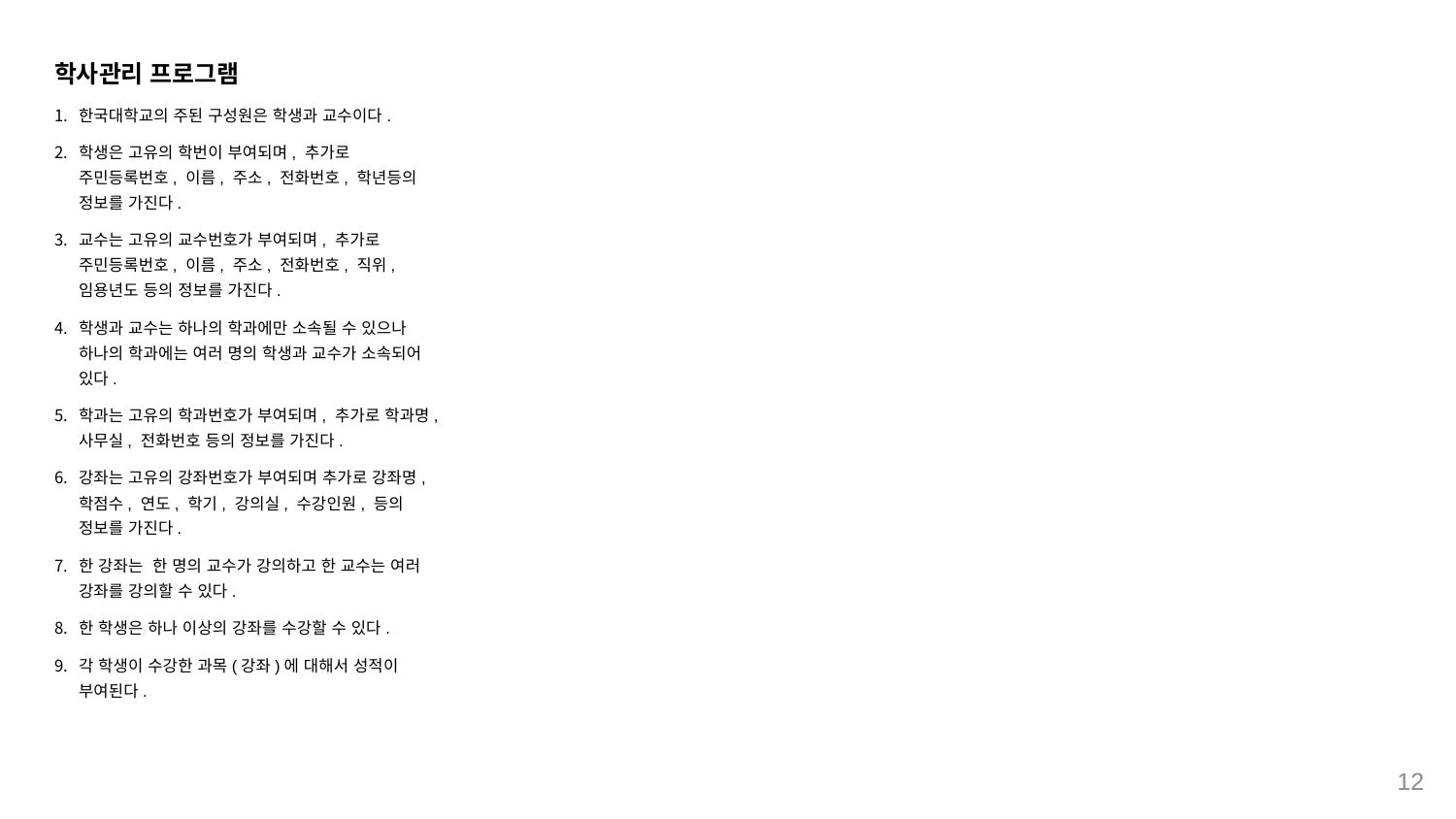

학사관리 프로그램
한국대학교의 주된 구성원은 학생과 교수이다.
학생은 고유의 학번이 부여되며, 추가로 주민등록번호, 이름, 주소, 전화번호, 학년등의 정보를 가진다.
교수는 고유의 교수번호가 부여되며, 추가로  주민등록번호, 이름, 주소, 전화번호, 직위, 임용년도 등의 정보를 가진다.
학생과 교수는 하나의 학과에만 소속될 수 있으나 하나의 학과에는 여러 명의 학생과 교수가 소속되어 있다.
학과는 고유의 학과번호가 부여되며, 추가로 학과명, 사무실, 전화번호 등의 정보를 가진다.
강좌는 고유의 강좌번호가 부여되며 추가로 강좌명, 학점수, 연도, 학기, 강의실, 수강인원, 등의 정보를 가진다.
한 강좌는  한 명의 교수가 강의하고 한 교수는 여러 강좌를 강의할 수 있다.
한 학생은 하나 이상의 강좌를 수강할 수 있다.
각 학생이 수강한 과목(강좌)에 대해서 성적이 부여된다.
12